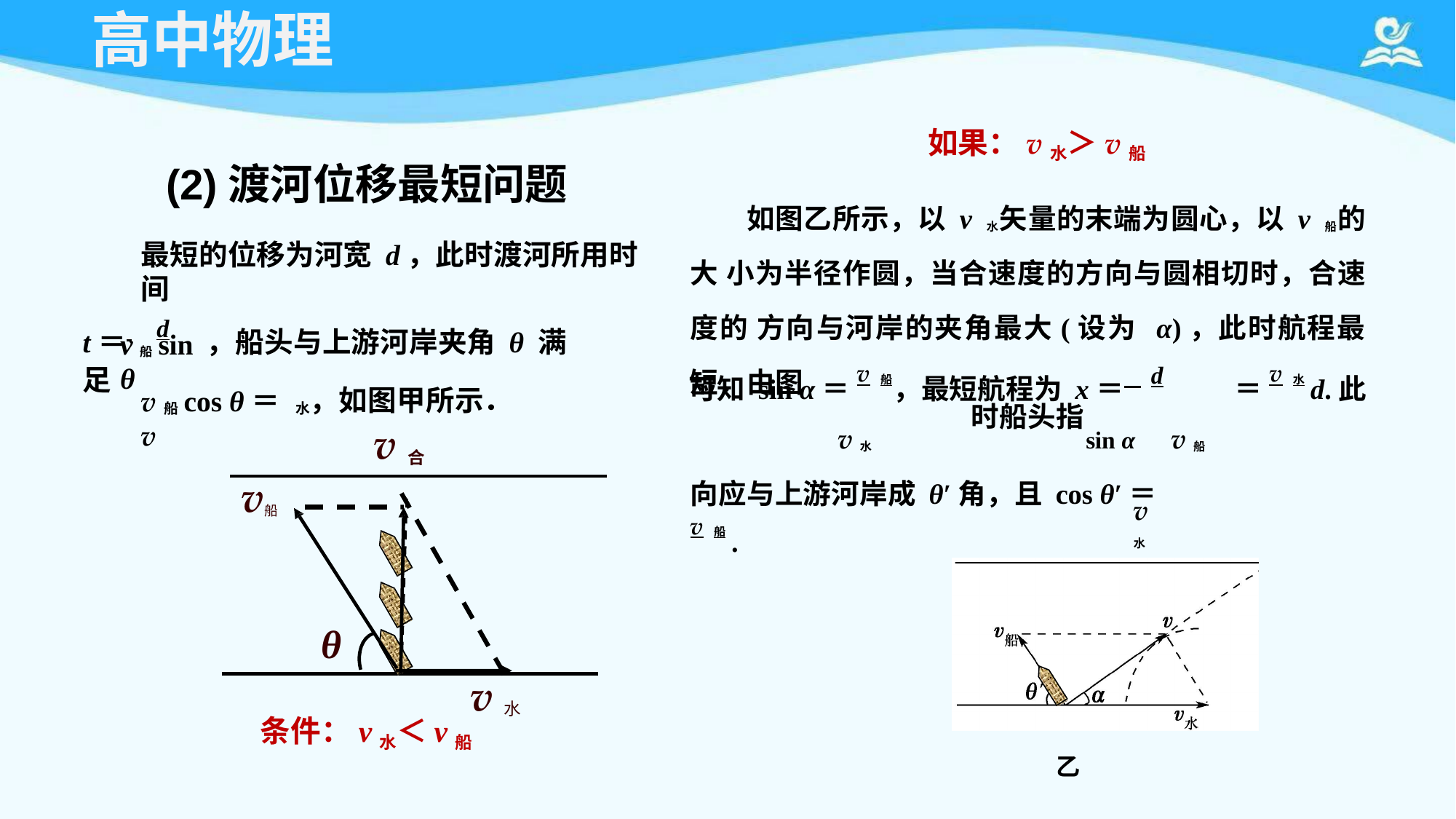

# 高中物理
如果：v水＞v船
如图乙所示，以 v 水矢量的末端为圆心，以 v 船的大 小为半径作圆，当合速度的方向与圆相切时，合速度的 方向与河岸的夹角最大(设为 α)，此时航程最短．由图
(2)渡河位移最短问题
最短的位移为河宽 d，此时渡河所用时间
t＝ 	d	，船头与上游河岸夹角 θ 满足
v船sin θ
v	cos θ＝v
，如图甲所示．
v合
可知 sin α＝v船，最短航程为 x＝   d	＝v水d.此时船头指
v水	sin α	v船
船
水
v
向应与上游河岸成 θ′角，且 cos θ′＝v船.

v水

船

θ
v水
条件：v水＜v船

乙